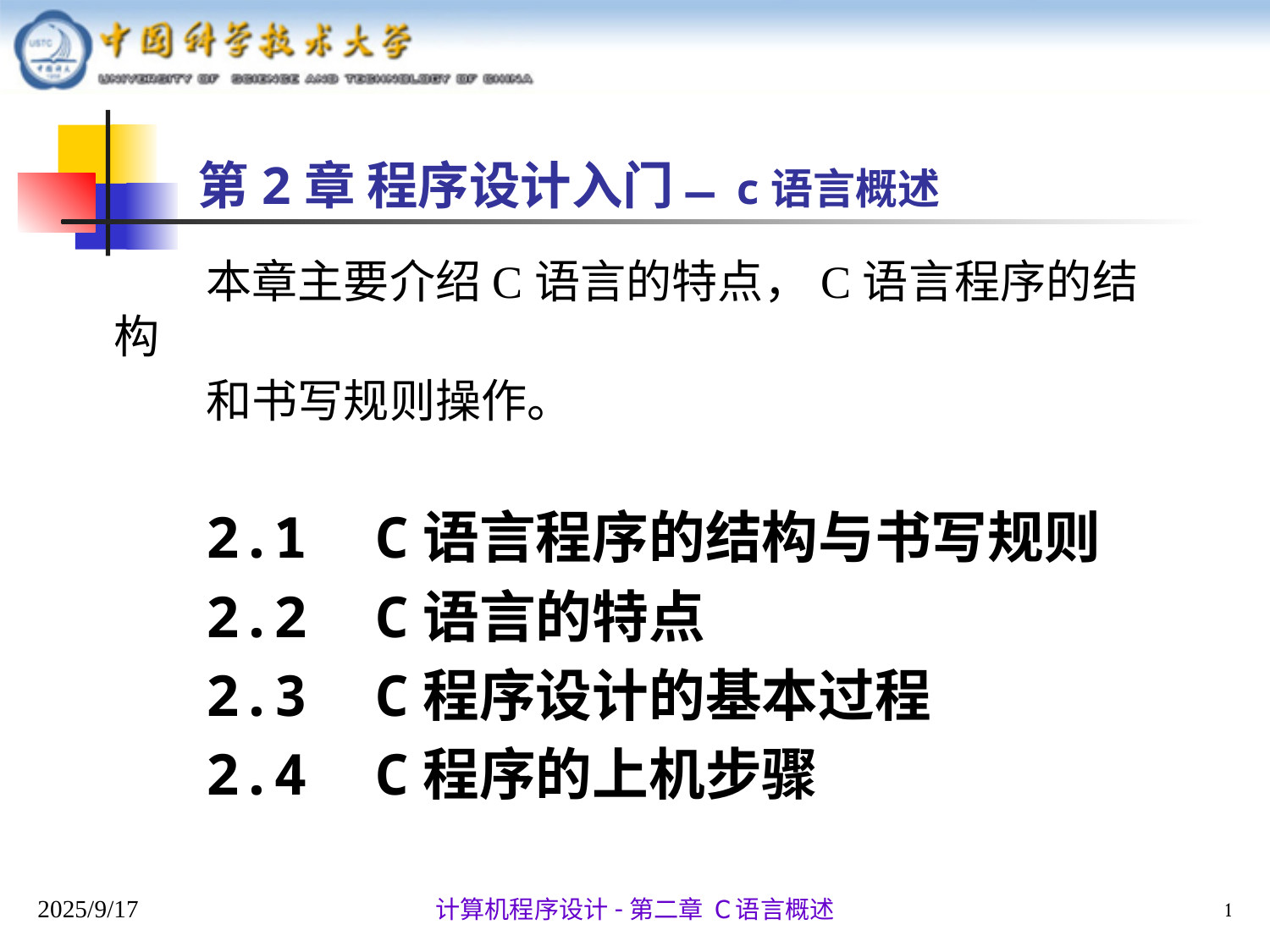

第2章 程序设计入门  ̶  c语言概述
本章主要介绍C语言的特点，C语言程序的结构
和书写规则操作。

2.1  C语言程序的结构与书写规则
2.2  C语言的特点
2.3  C程序设计的基本过程
2.4  C程序的上机步骤

2025/9/17
1
计算机程序设计-第二章 C语言概述